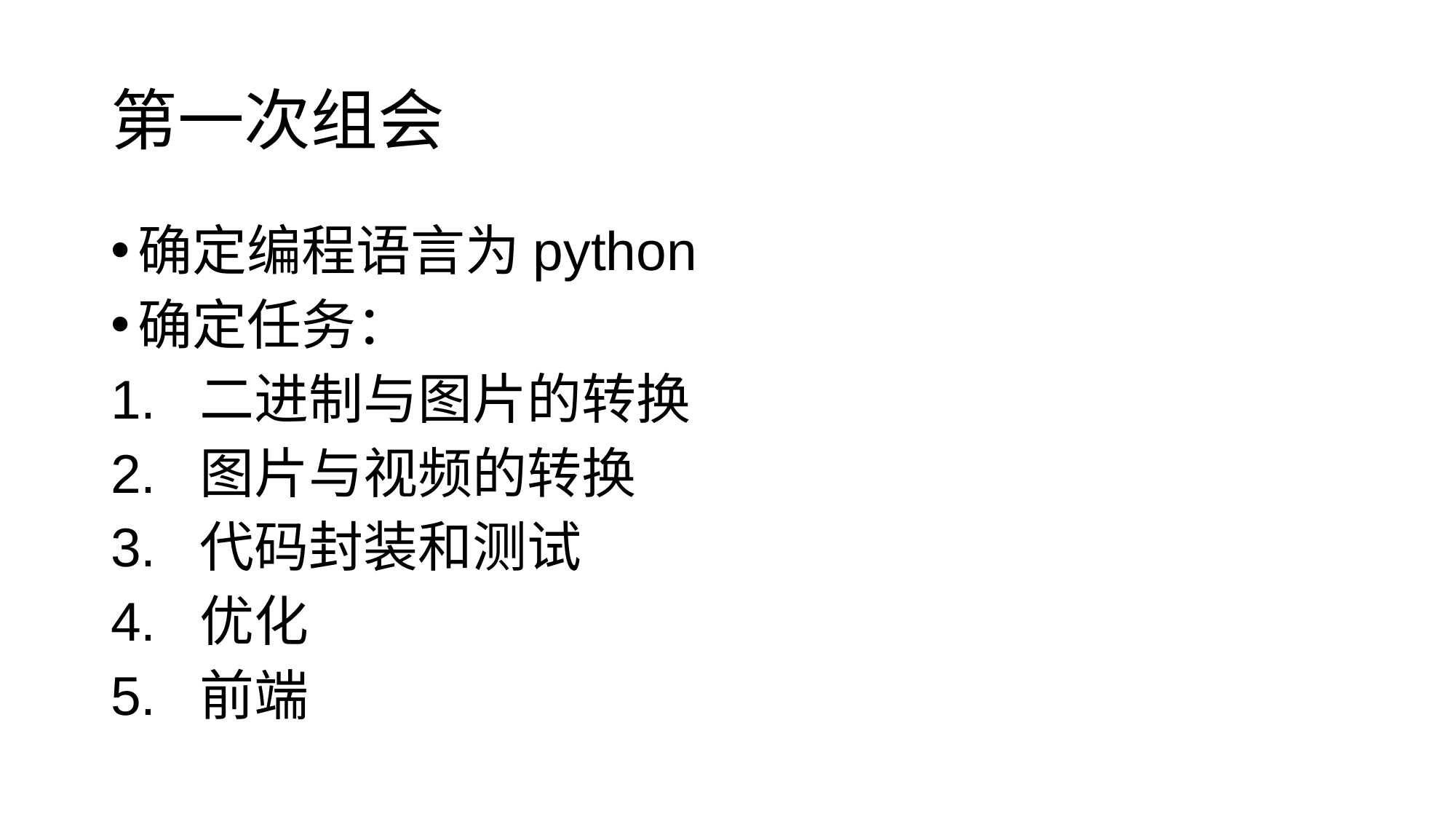

# 第一次组会
确定编程语言为python
确定任务：
二进制与图片的转换
图片与视频的转换
代码封装和测试
优化
前端